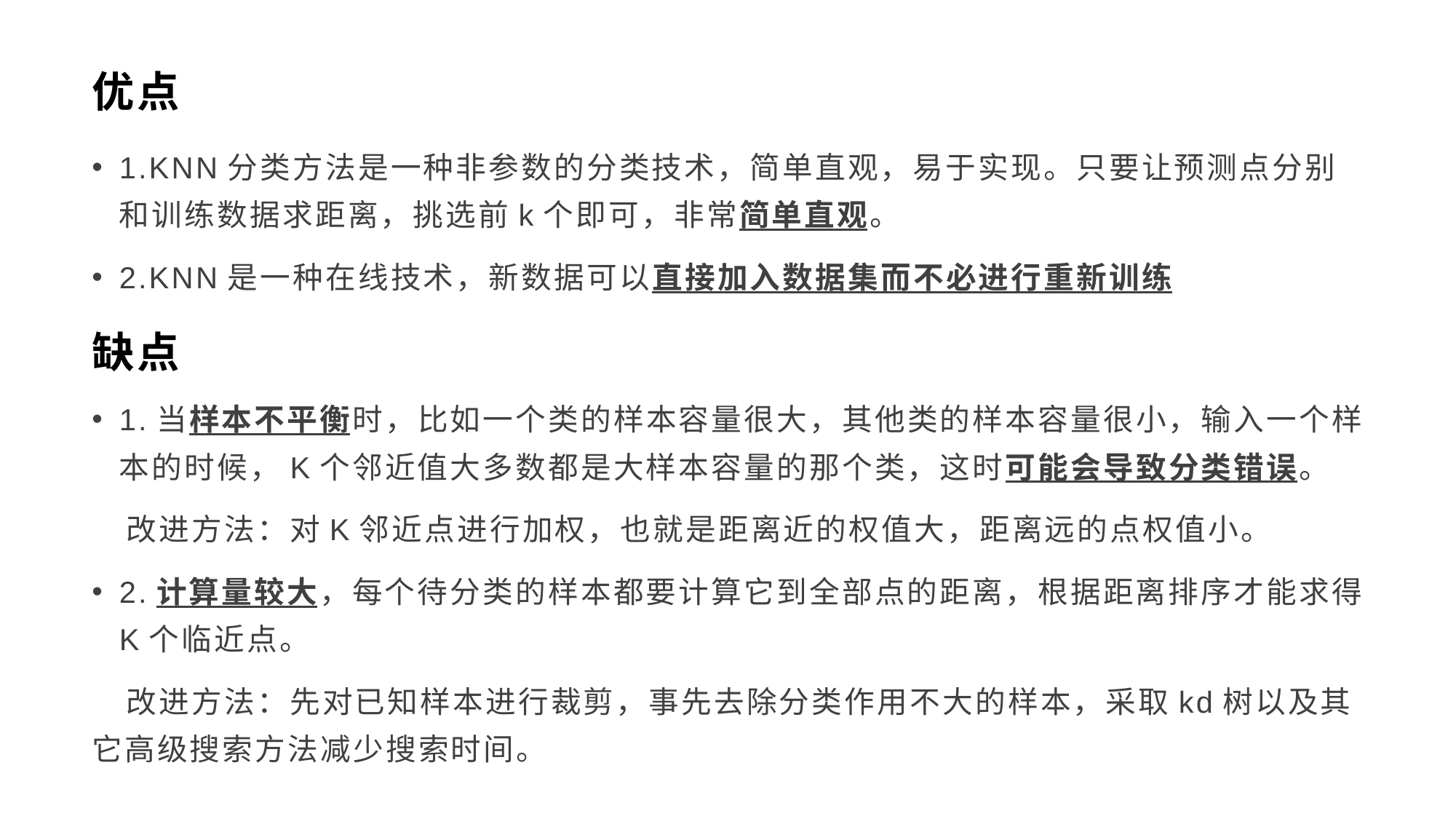

# 优点
1.KNN分类方法是一种非参数的分类技术，简单直观，易于实现。只要让预测点分别和训练数据求距离，挑选前k个即可，非常简单直观。
2.KNN是一种在线技术，新数据可以直接加入数据集而不必进行重新训练
缺点
1.当样本不平衡时，比如一个类的样本容量很大，其他类的样本容量很小，输入一个样本的时候，K个邻近值大多数都是大样本容量的那个类，这时可能会导致分类错误。
   改进方法：对K邻近点进行加权，也就是距离近的权值大，距离远的点权值小。
2.计算量较大，每个待分类的样本都要计算它到全部点的距离，根据距离排序才能求得K个临近点。
   改进方法：先对已知样本进行裁剪，事先去除分类作用不大的样本，采取kd树以及其它高级搜索方法减少搜索时间。